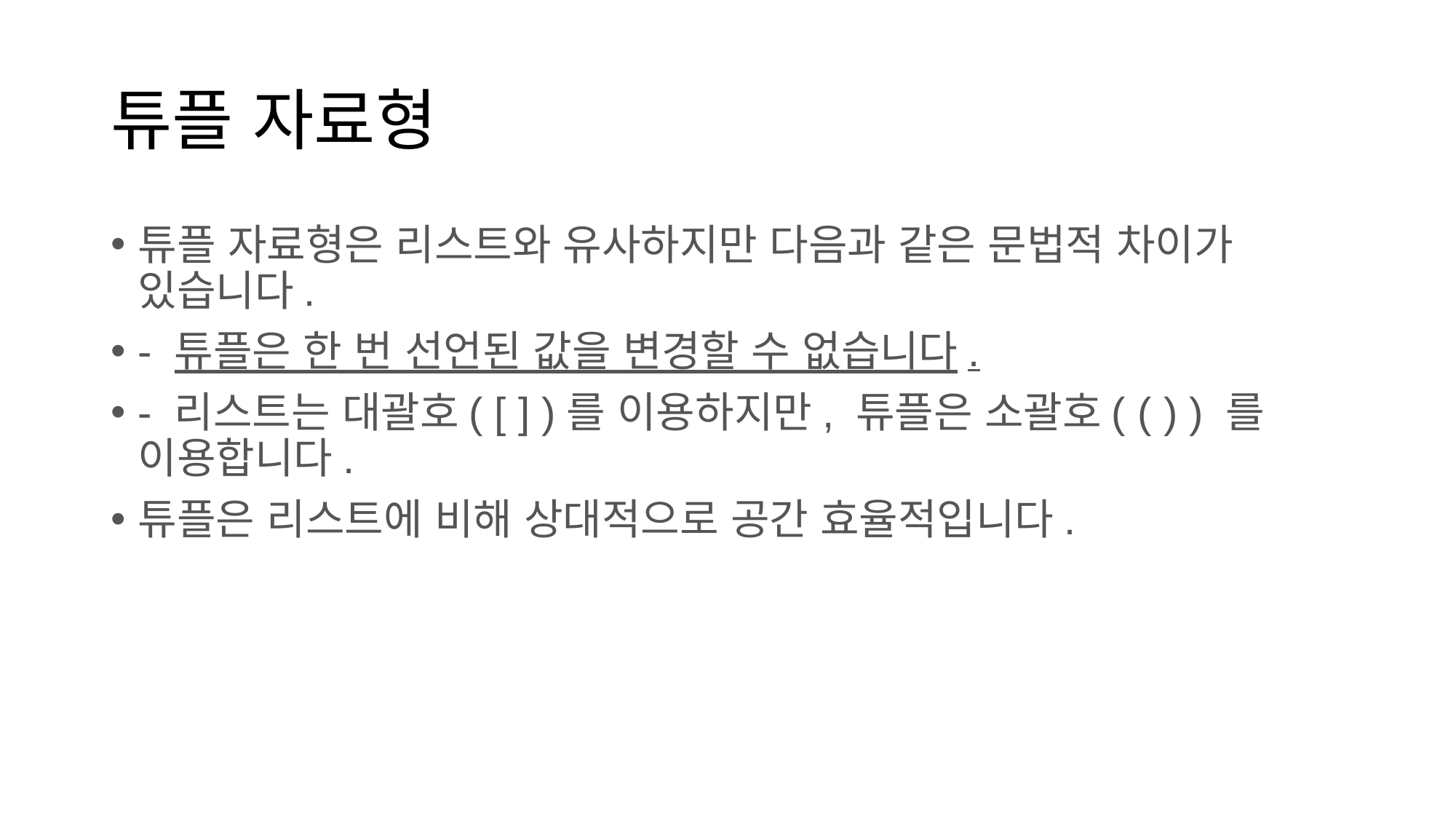

# 튜플 자료형
튜플 자료형은 리스트와 유사하지만 다음과 같은 문법적 차이가 있습니다.
- 튜플은 한 번 선언된 값을 변경할 수 없습니다.
- 리스트는 대괄호( [ ] )를 이용하지만, 튜플은 소괄호( ( ) ) 를 이용합니다.
튜플은 리스트에 비해 상대적으로 공간 효율적입니다.